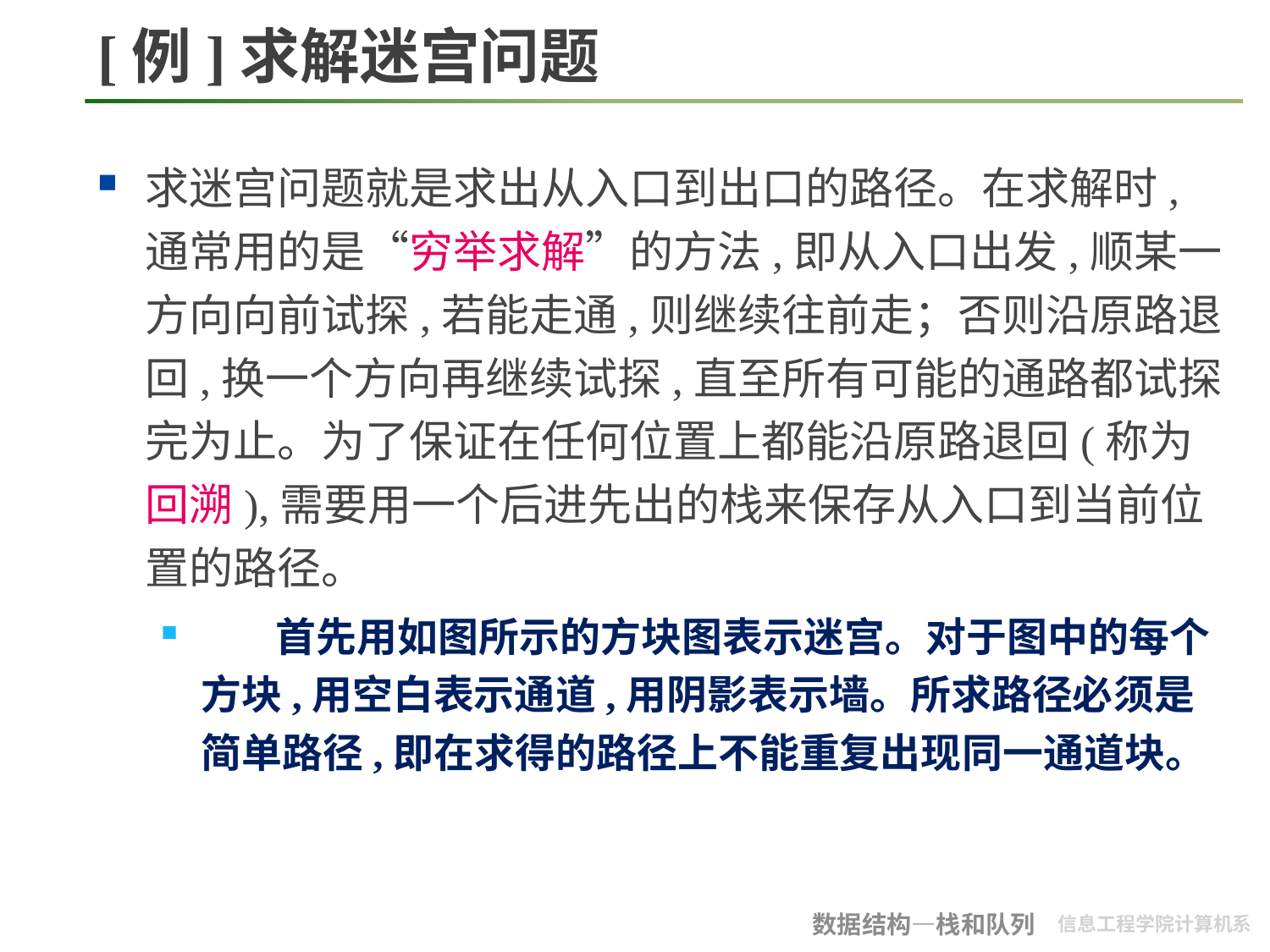

# [例]求解迷宫问题
求迷宫问题就是求出从入口到出口的路径。在求解时,通常用的是“穷举求解”的方法,即从入口出发,顺某一方向向前试探,若能走通,则继续往前走；否则沿原路退回,换一个方向再继续试探,直至所有可能的通路都试探完为止。为了保证在任何位置上都能沿原路退回(称为回溯),需要用一个后进先出的栈来保存从入口到当前位置的路径。
       首先用如图所示的方块图表示迷宫。对于图中的每个方块,用空白表示通道,用阴影表示墙。所求路径必须是简单路径,即在求得的路径上不能重复出现同一通道块。